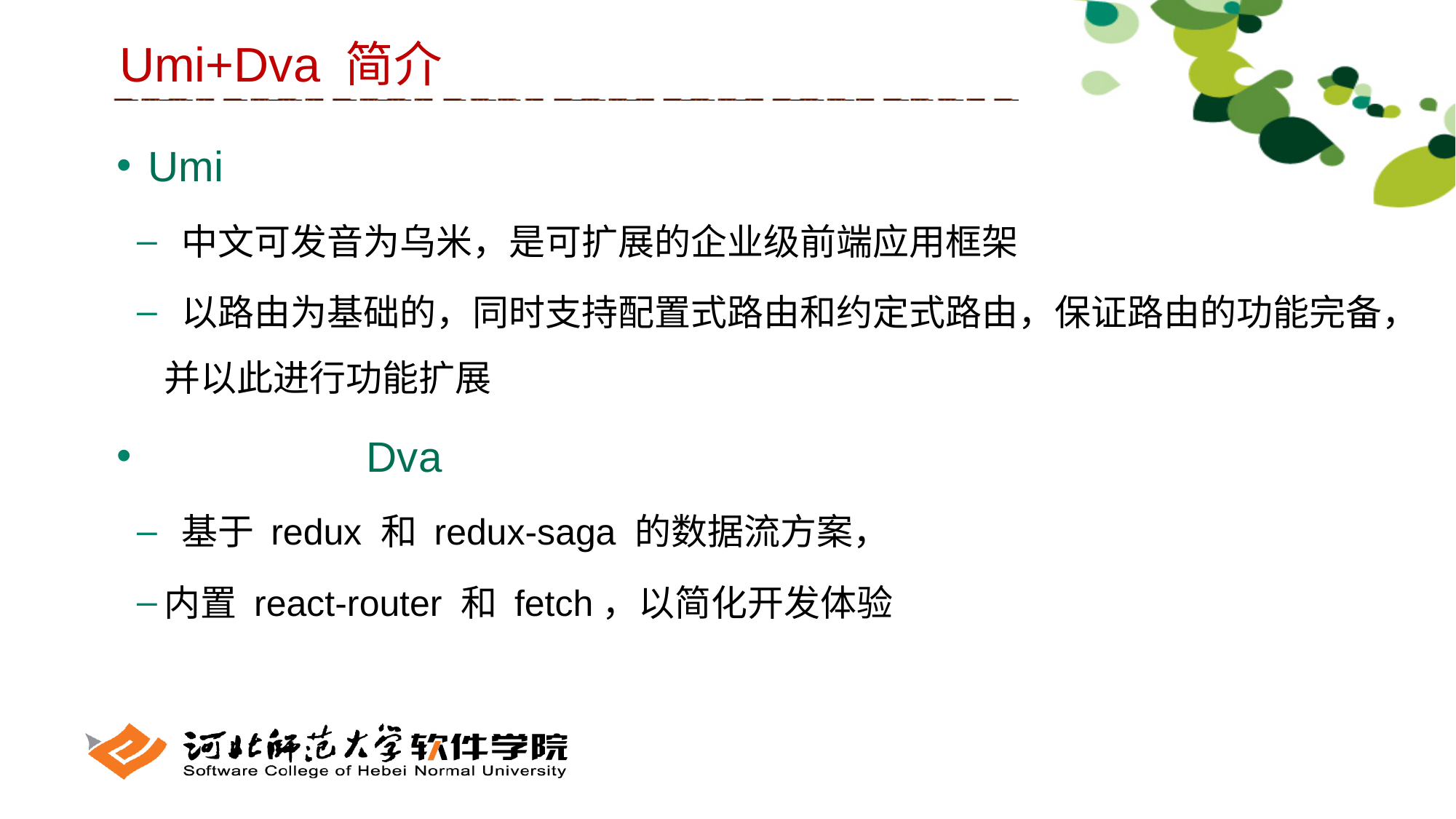

Umi+Dva 简介
 Umi
 中文可发音为乌米，是可扩展的企业级前端应用框架
 以路由为基础的，同时支持配置式路由和约定式路由，保证路由的功能完备，并以此进行功能扩展
		 Dva
 基于 redux 和 redux-saga 的数据流方案，
内置 react-router 和 fetch，以简化开发体验